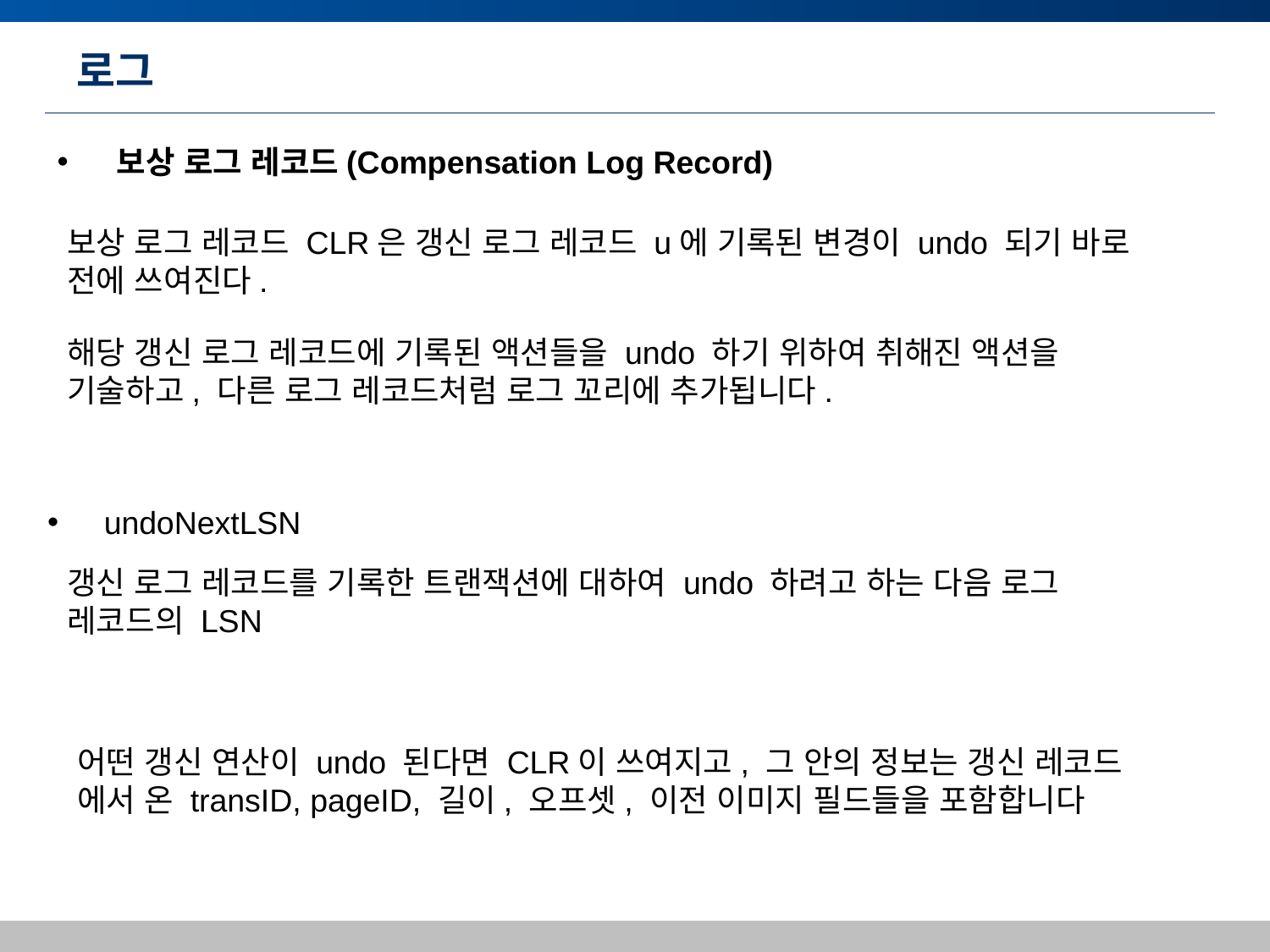

# 로그
   보상 로그 레코드(Compensation Log Record)
보상 로그 레코드 CLR은 갱신 로그 레코드 u에 기록된 변경이 undo 되기 바로 전에 쓰여진다.
해당 갱신 로그 레코드에 기록된 액션들을 undo 하기 위하여 취해진 액션을 기술하고, 다른 로그 레코드처럼 로그 꼬리에 추가됩니다.
   undoNextLSN
갱신 로그 레코드를 기록한 트랜잭션에 대하여 undo 하려고 하는 다음 로그 레코드의 LSN
어떤 갱신 연산이 undo 된다면 CLR이 쓰여지고, 그 안의 정보는 갱신 레코드
에서 온 transID, pageID, 길이, 오프셋, 이전 이미지 필드들을 포함합니다